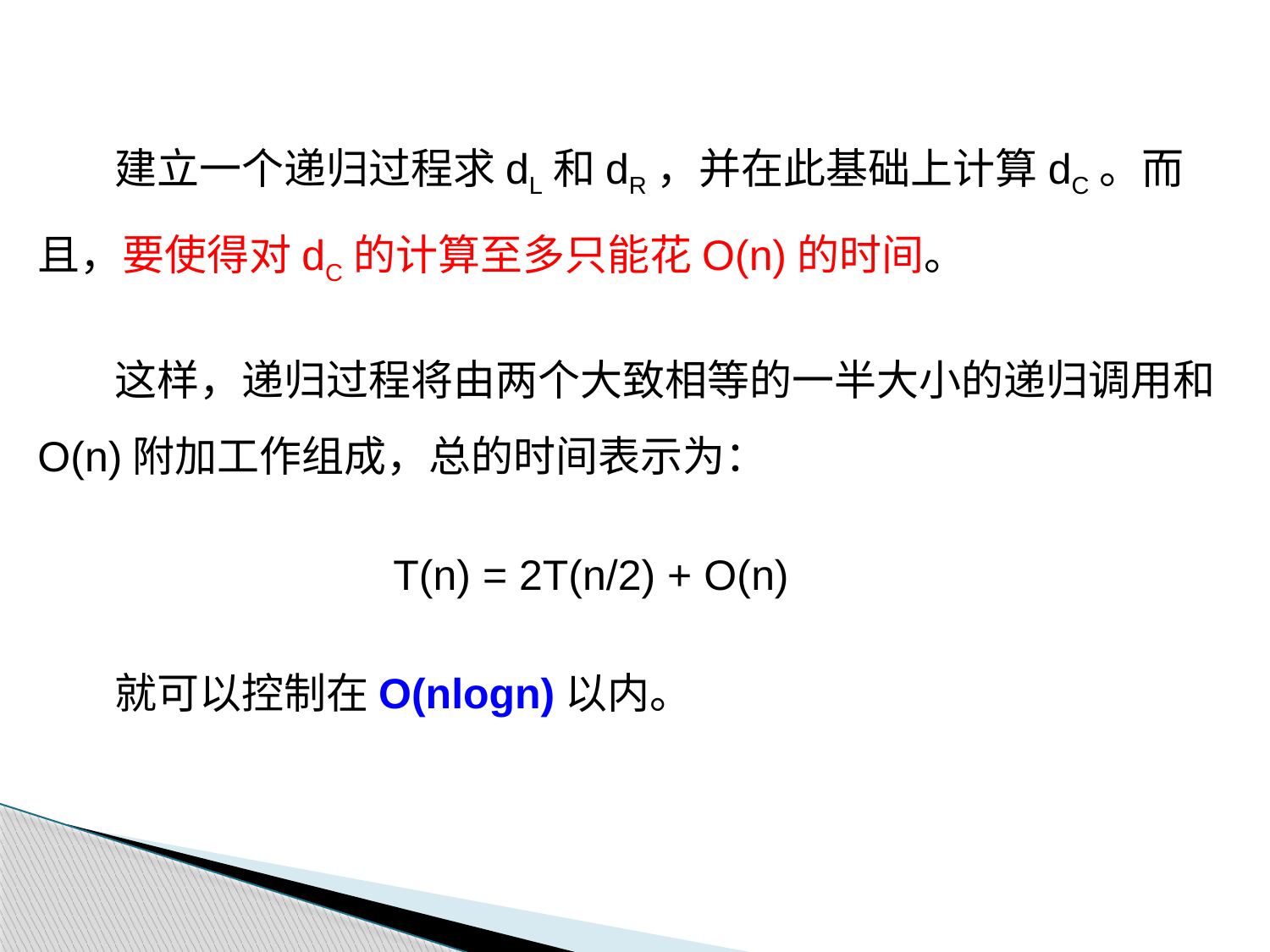

建立一个递归过程求dL和dR，并在此基础上计算dC。而且，要使得对dC的计算至多只能花O(n)的时间。
       这样，递归过程将由两个大致相等的一半大小的递归调用和O(n)附加工作组成，总的时间表示为：
                              T(n) = 2T(n/2) + O(n)
       就可以控制在O(nlogn)以内。